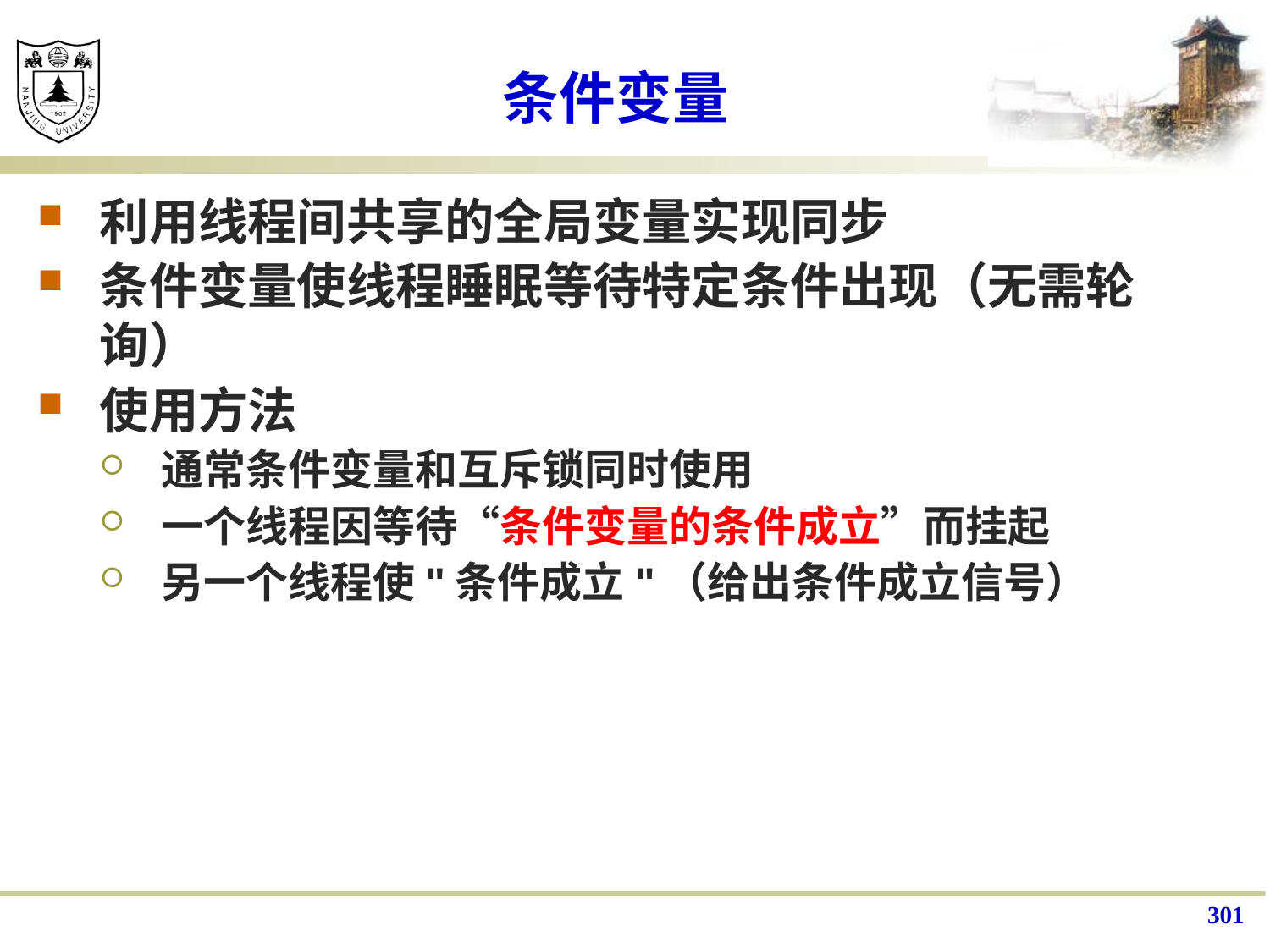

# 条件变量
利用线程间共享的全局变量实现同步
条件变量使线程睡眠等待特定条件出现（无需轮询）
使用方法
通常条件变量和互斥锁同时使用
一个线程因等待“条件变量的条件成立”而挂起
另一个线程使"条件成立"（给出条件成立信号）
301